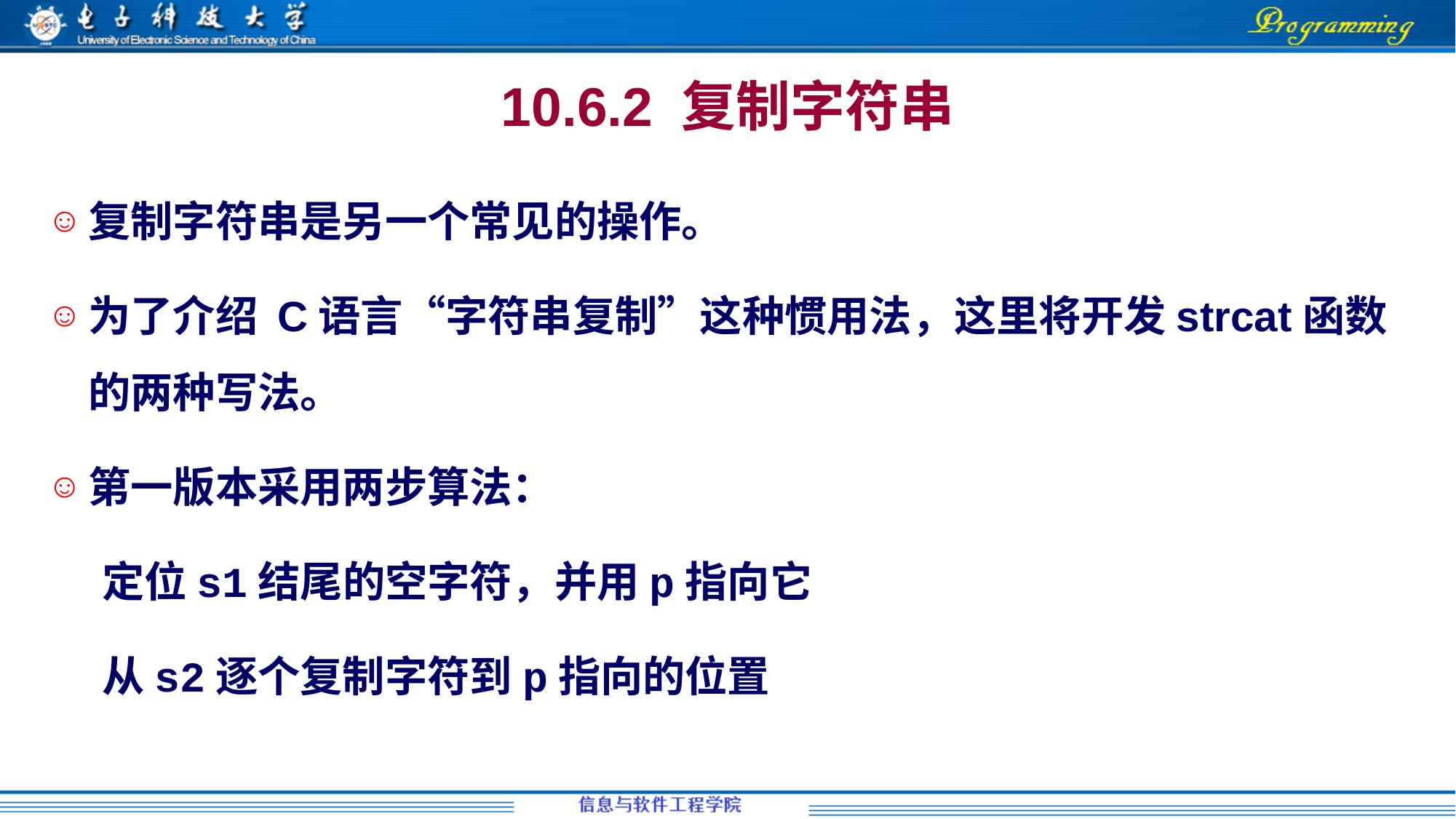

10.6.2 复制字符串
复制字符串是另一个常见的操作。
为了介绍 C语言“字符串复制”这种惯用法，这里将开发strcat函数的两种写法。
第一版本采用两步算法：
定位s1结尾的空字符，并用p指向它
从s2逐个复制字符到p指向的位置